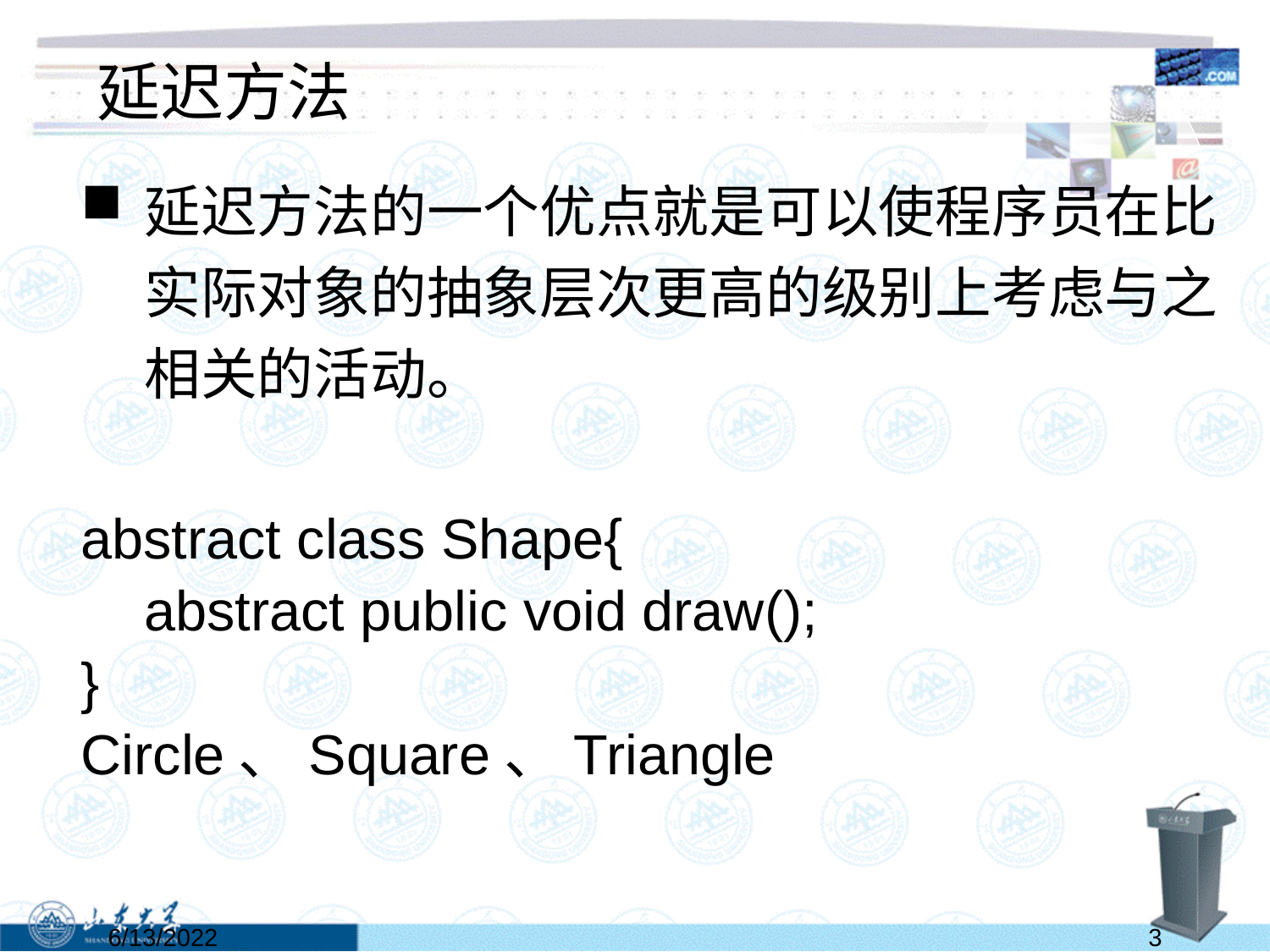

# 延迟方法
延迟方法的一个优点就是可以使程序员在比实际对象的抽象层次更高的级别上考虑与之相关的活动。

abstract class Shape{
	abstract public void draw();
}
Circle、Square、Triangle
6/13/2022
3